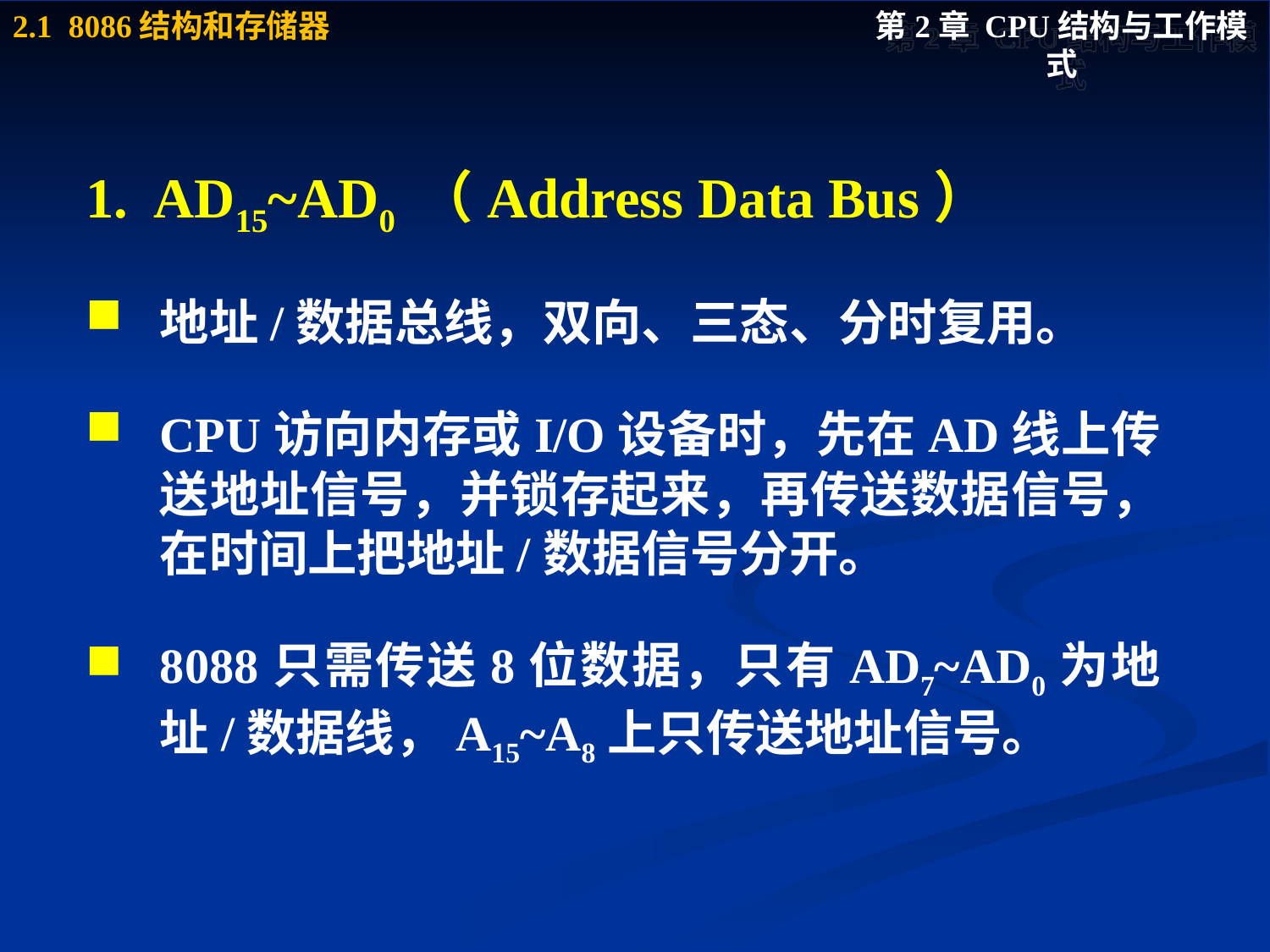

1.  AD15~AD0 （Address Data Bus）
地址/数据总线，双向、三态、分时复用。
CPU访向内存或I/O设备时，先在AD线上传送地址信号，并锁存起来，再传送数据信号，在时间上把地址/数据信号分开。
8088只需传送8位数据，只有AD7~AD0为地址/数据线，A15~A8上只传送地址信号。